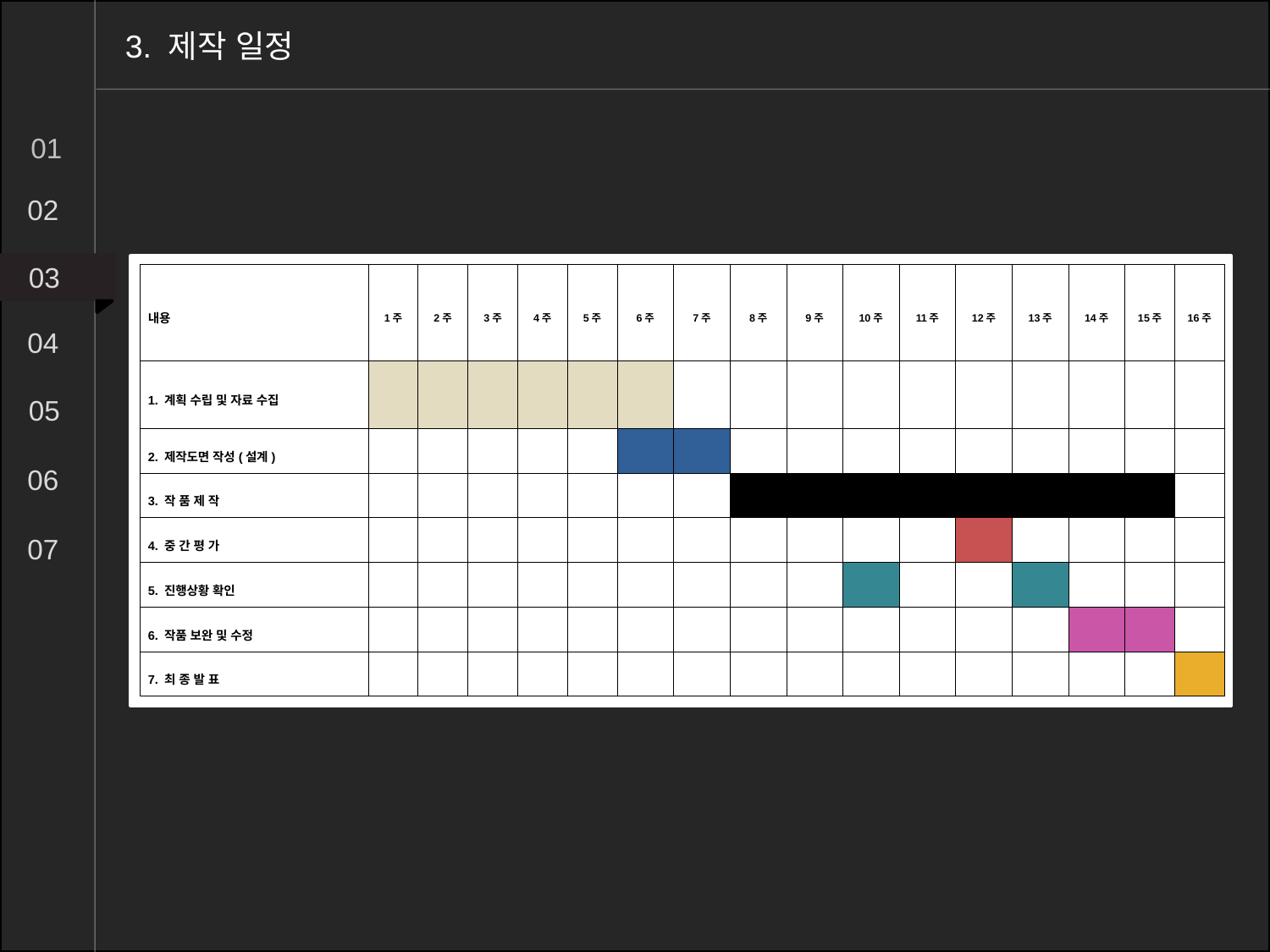

3. 제작 일정
01
02
03

03

| 내용 | 1주 | 2주 | 3주 | 4주 | 5주 | 6주 | 7주 | 8주 | 9주 | 10주 | 11주 | 12주 | 13주 | 14주 | 15주 | 16주 |
| --- | --- | --- | --- | --- | --- | --- | --- | --- | --- | --- | --- | --- | --- | --- | --- | --- |
| 1. 계획 수립 및 자료 수집 |  |  |  |  |  |  |  |  |  |  |  |  |  |  |  |  |
| 2. 제작도면 작성(설계) |  |  |  |  |  |  |  |  |  |  |  |  |  |  |  |  |
| 3. 작 품 제 작 |  |  |  |  |  |  |  |  |  |  |  |  |  |  |  |  |
| 4. 중 간 평 가 |  |  |  |  |  |  |  |  |  |  |  |  |  |  |  |  |
| 5. 진행상황 확인 |  |  |  |  |  |  |  |  |  |  |  |  |  |  |  |  |
| 6. 작품 보완 및 수정 |  |  |  |  |  |  |  |  |  |  |  |  |  |  |  |  |
| 7. 최 종 발 표 |  |  |  |  |  |  |  |  |  |  |  |  |  |  |  |  |

04
05
06
07